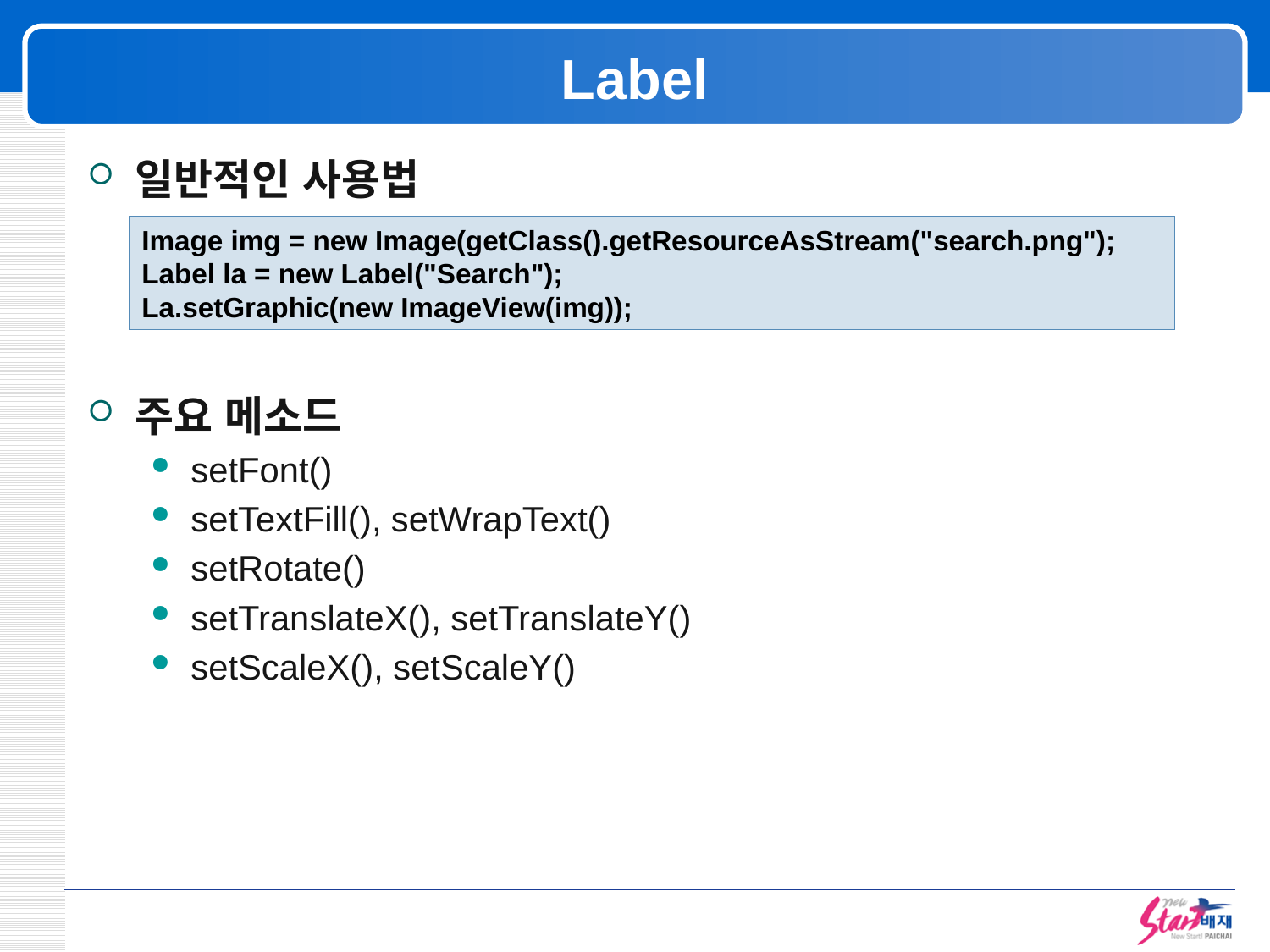

# Label
일반적인 사용법

주요 메소드
setFont()
setTextFill(), setWrapText()
setRotate()
setTranslateX(), setTranslateY()
setScaleX(), setScaleY()
Image img = new Image(getClass().getResourceAsStream("search.png");
Label la = new Label("Search");
La.setGraphic(new ImageView(img));